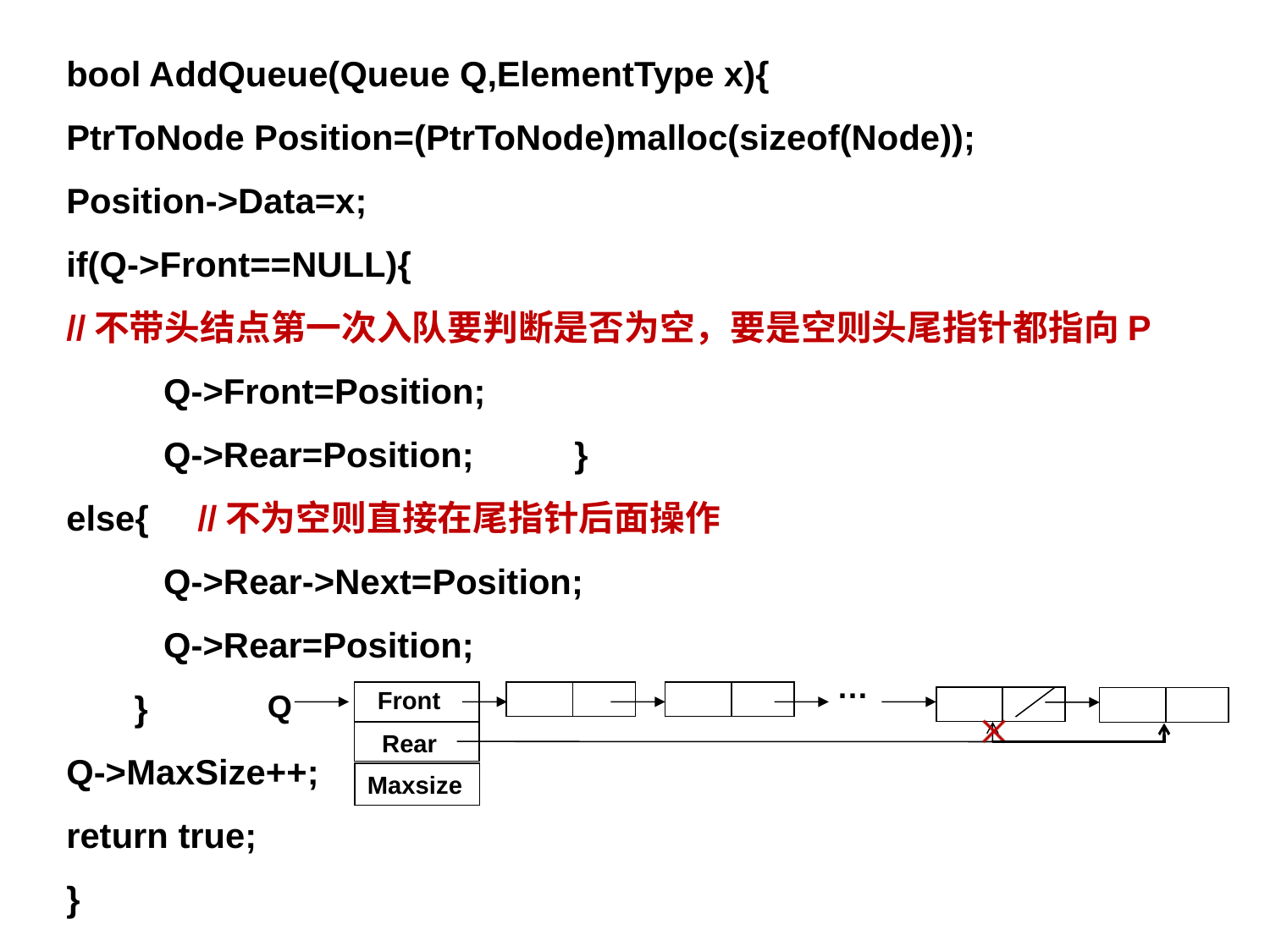

bool AddQueue(Queue Q,ElementType x){
PtrToNode Position=(PtrToNode)malloc(sizeof(Node));
Position->Data=x;
if(Q->Front==NULL){
//不带头结点第一次入队要判断是否为空，要是空则头尾指针都指向P
          Q->Front=Position;
          Q->Rear=Position;	}
else{     //不为空则直接在尾指针后面操作
          Q->Rear->Next=Position;
          Q->Rear=Position;
       }
Q->MaxSize++;
return true;
}
…
Front
Q

Rear
Maxsize